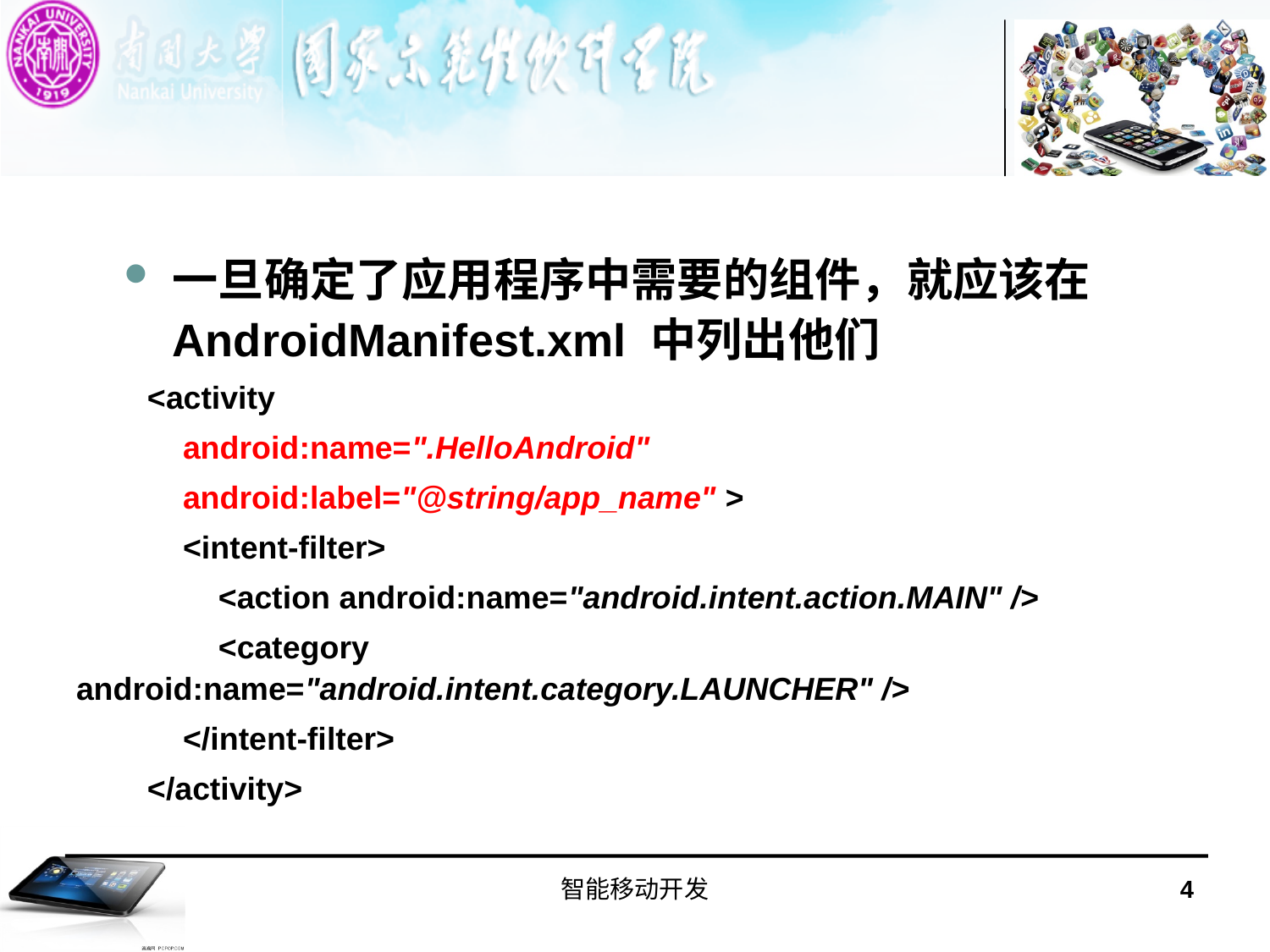

#
一旦确定了应用程序中需要的组件，就应该在AndroidManifest.xml 中列出他们
        <activity
            android:name=".HelloAndroid"
            android:label="@string/app_name" >
            <intent-filter>
                <action android:name="android.intent.action.MAIN" />
                <category android:name="android.intent.category.LAUNCHER" />
            </intent-filter>
        </activity>
智能移动开发
4